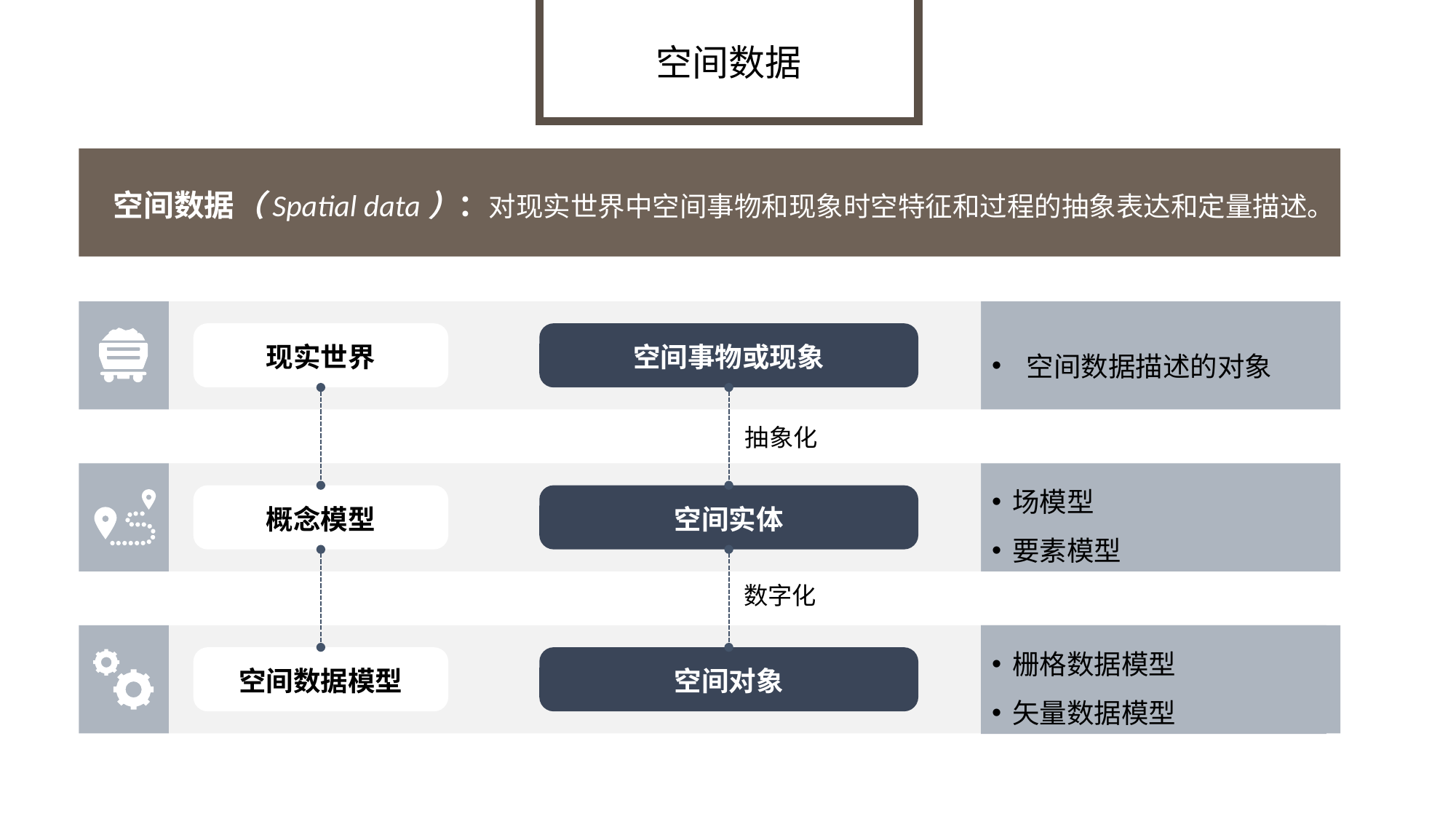

# 空间数据

空间数据（Spatial data）：对现实世界中空间事物和现象时空特征和过程的抽象表达和定量描述。
 空间数据描述的对象

现实世界
空间事物或现象

抽象化
场模型
要素模型

概念模型
空间实体

数字化

栅格数据模型
矢量数据模型
空间数据模型
空间对象